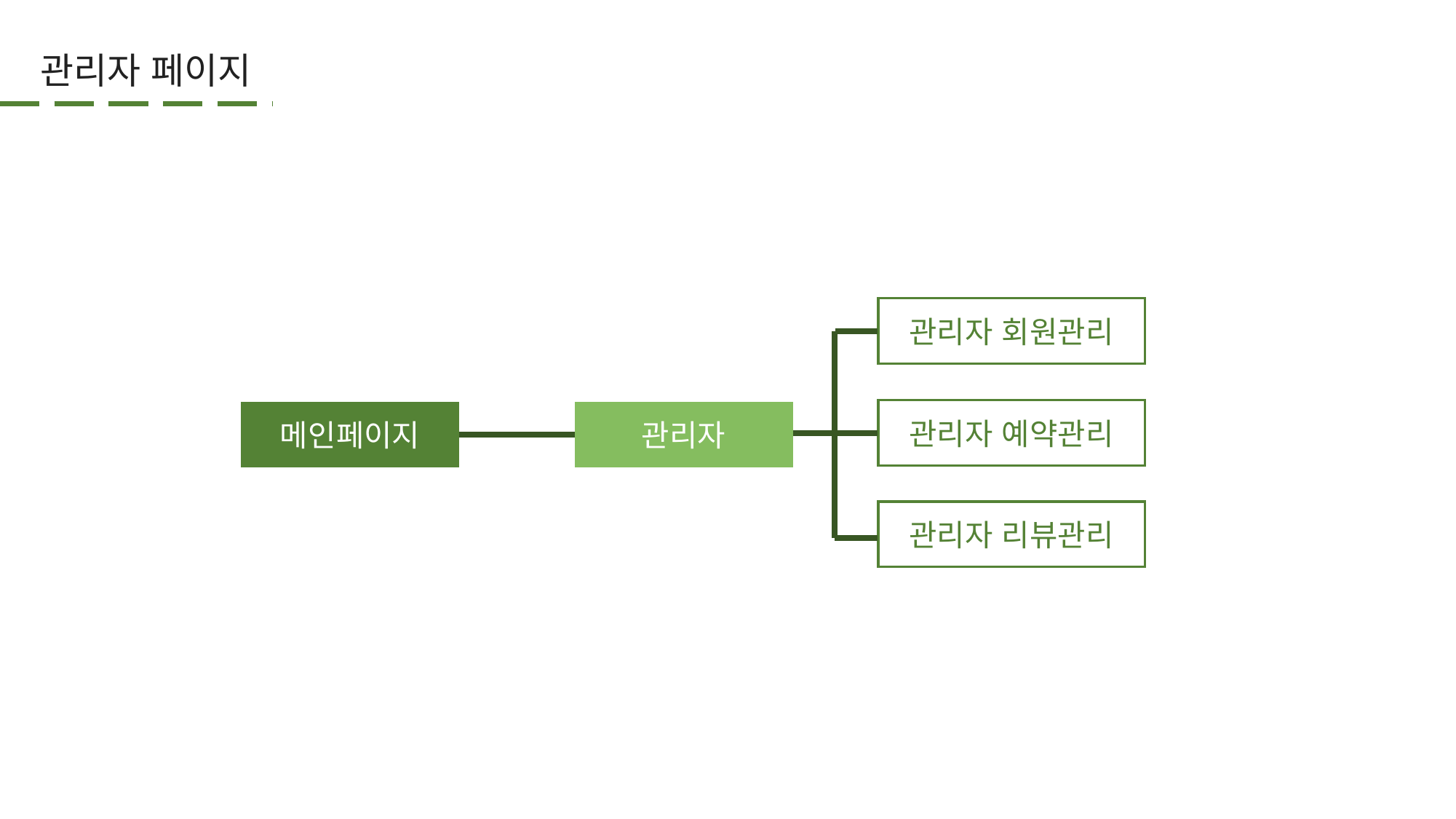

# 관리자 페이지
관리자 회원관리
관리자 예약관리
메인페이지
관리자
관리자 리뷰관리